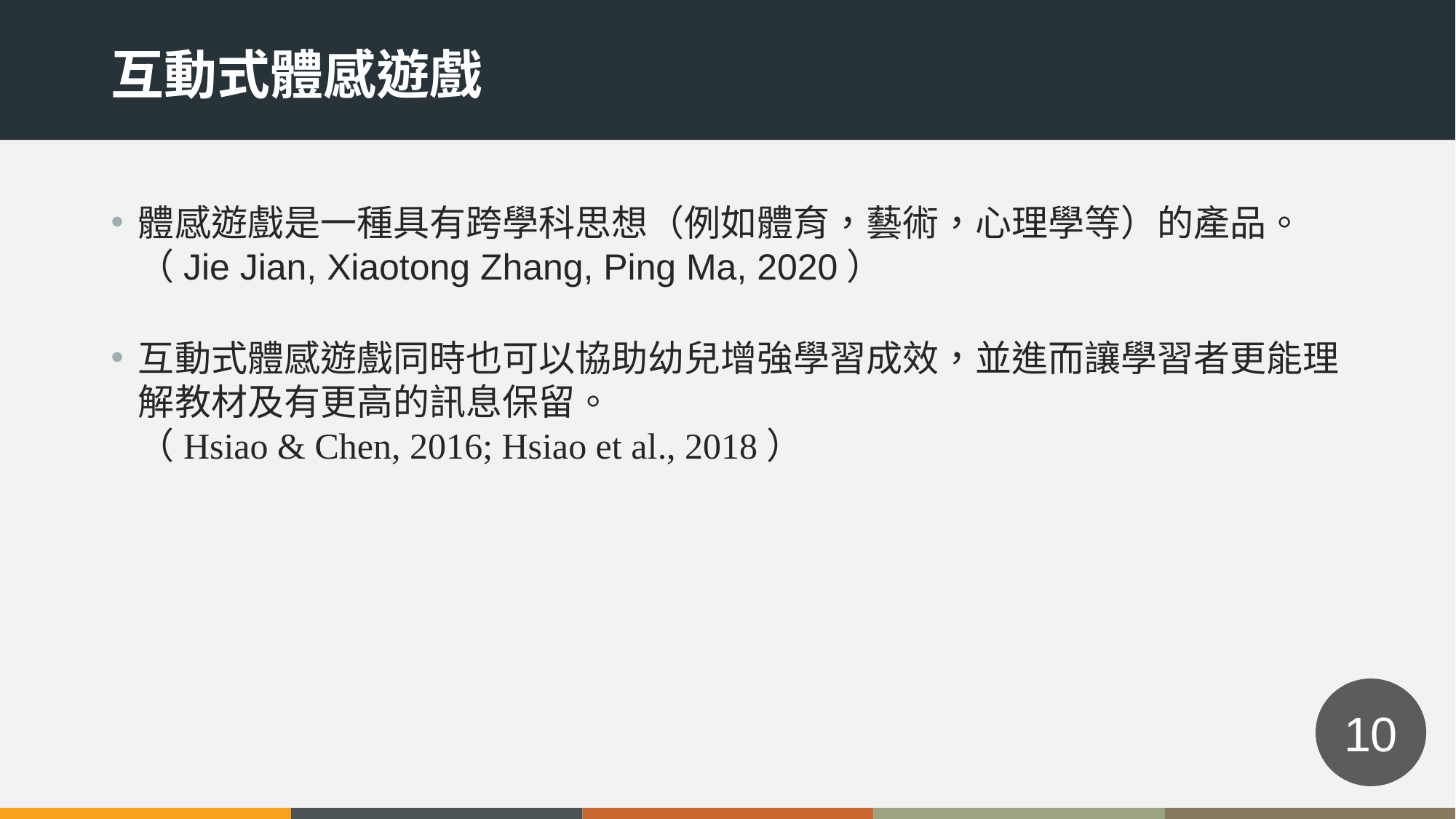

互動式體感遊戲
體感遊戲是一種具有跨學科思想（例如體育，藝術，心理學等）的產品。（Jie Jian, Xiaotong Zhang, Ping Ma, 2020）
互動式體感遊戲同時也可以協助幼兒增強學習成效，並進而讓學習者更能理解教材及有更高的訊息保留。
（Hsiao & Chen, 2016; Hsiao et al., 2018）
10